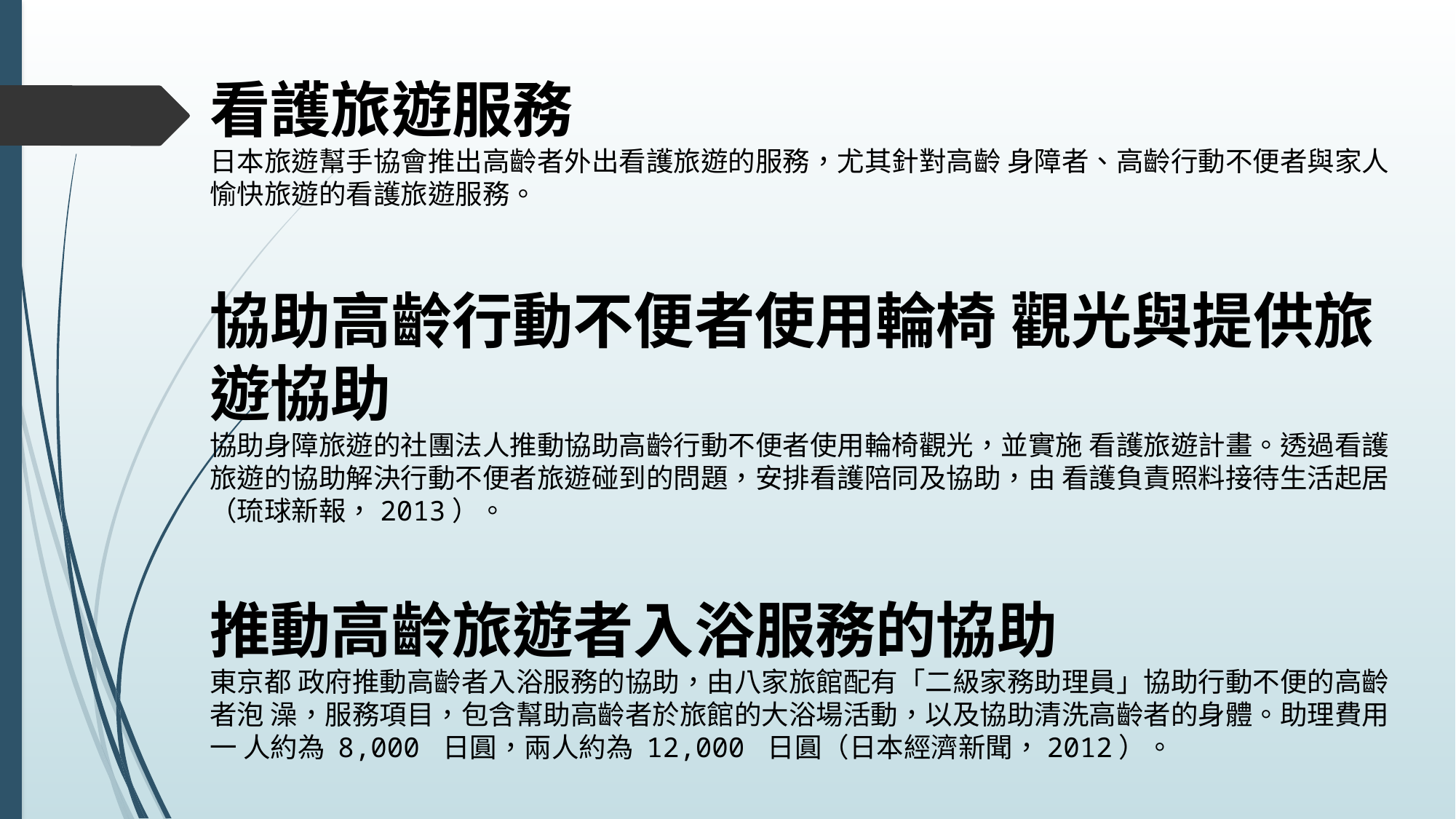

看護旅遊服務
日本旅遊幫手協會推出高齡者外出看護旅遊的服務，尤其針對高齡 身障者、高齡行動不便者與家人愉快旅遊的看護旅遊服務。

協助高齡行動不便者使用輪椅 觀光與提供旅遊協助
協助身障旅遊的社團法人推動協助高齡行動不便者使用輪椅觀光，並實施 看護旅遊計畫。透過看護旅遊的協助解決行動不便者旅遊碰到的問題，安排看護陪同及協助，由 看護負責照料接待生活起居（琉球新報，2013）。

推動高齡旅遊者入浴服務的協助
東京都 政府推動高齡者入浴服務的協助，由八家旅館配有「二級家務助理員」協助行動不便的高齡者泡 澡，服務項目，包含幫助高齡者於旅館的大浴場活動，以及協助清洗高齡者的身體。助理費用一 人約為 8,000 日圓，兩人約為 12,000 日圓（日本經濟新聞，2012）。